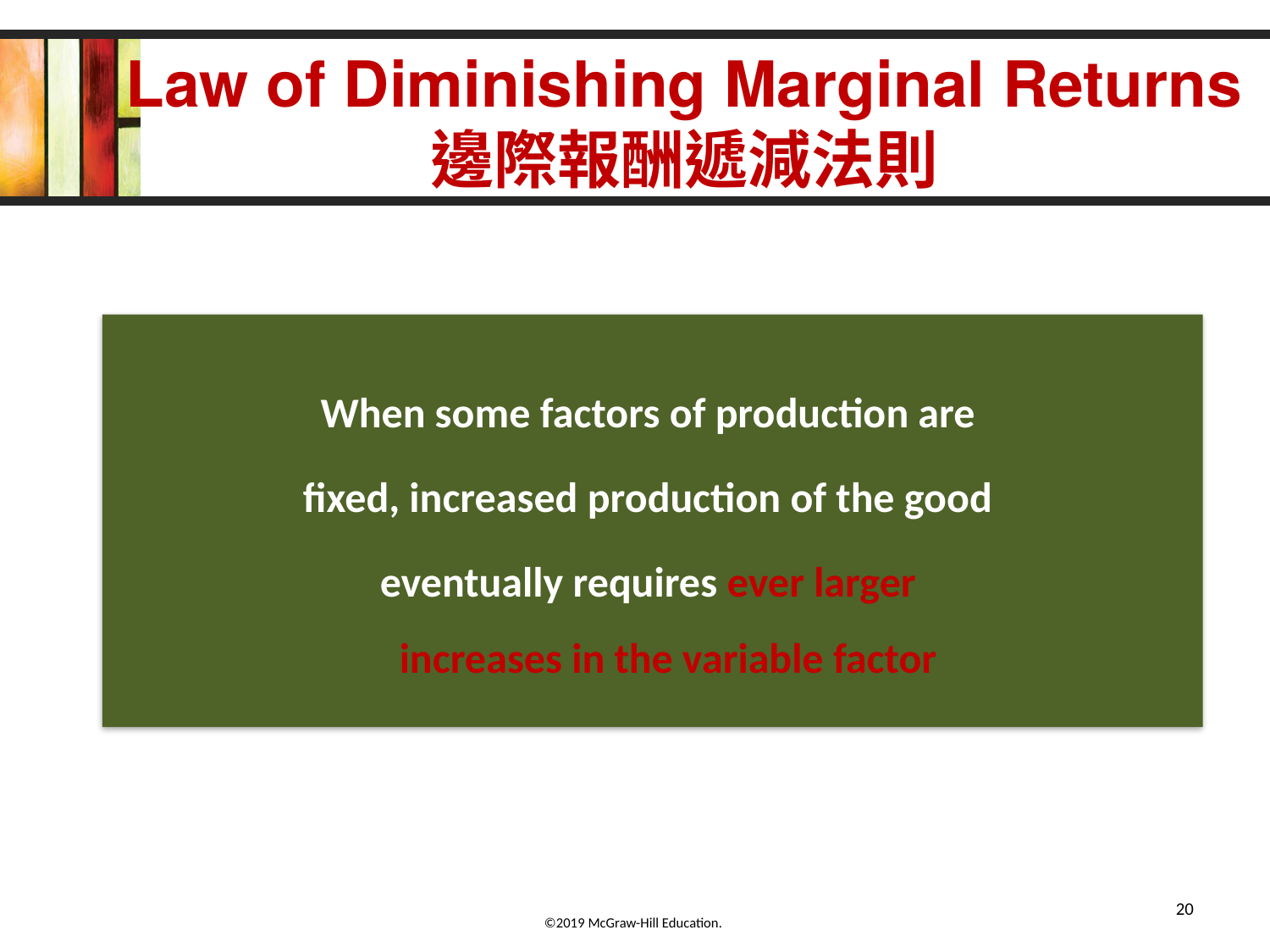

# Law of Diminishing Marginal Returns 邊際報酬遞減法則
When some factors of production are
fixed, increased production of the good
eventually requires ever larger
increases in the variable factor
20
6-20
©2019 McGraw-Hill Education.